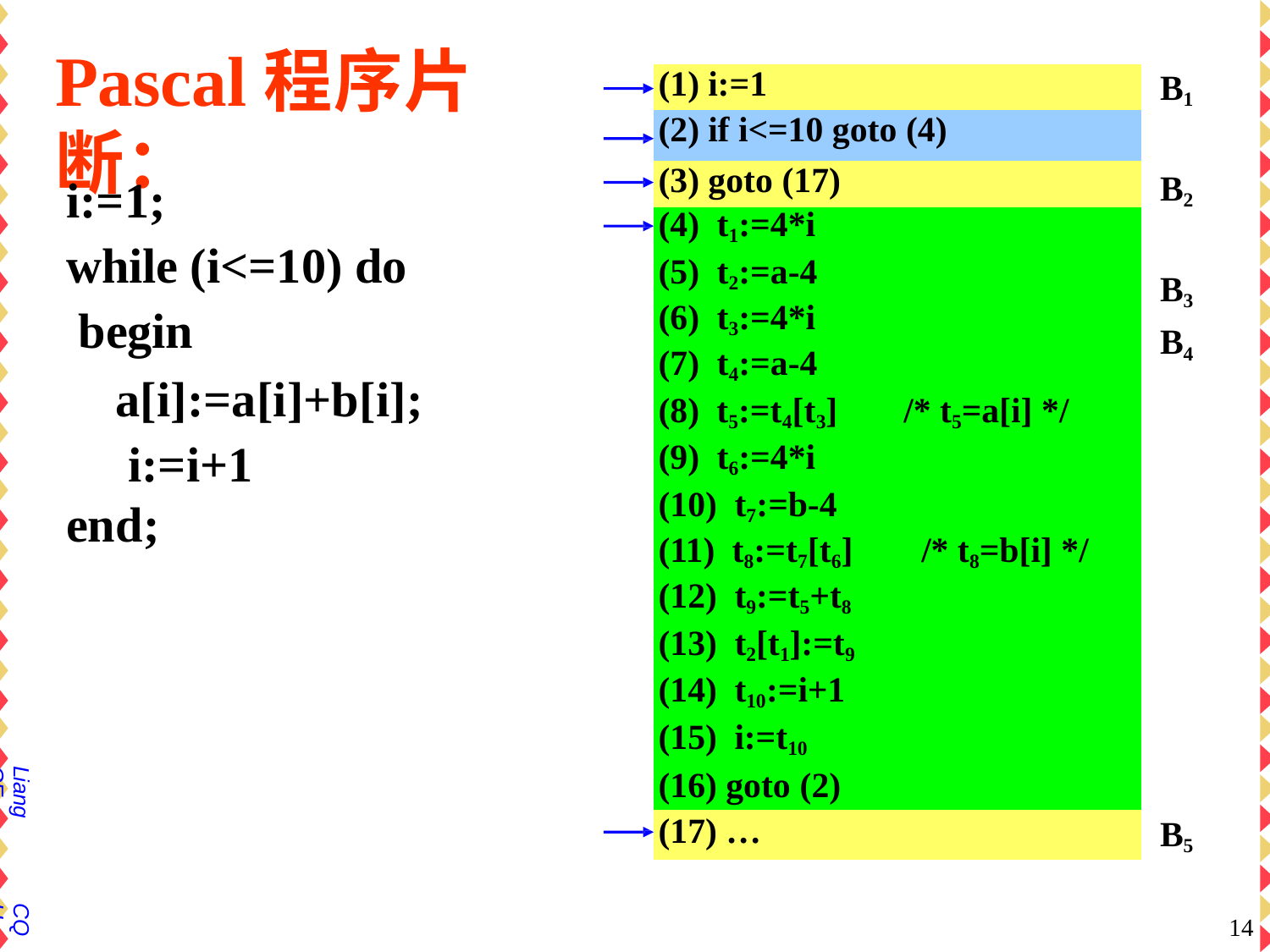

# Pascal程序片断：
B1  B2  B3
B4
| (1) i:=1 |  |
| --- | --- |
| (2) if i<=10 goto (4) |  |
| (3) goto (17) |  |
| (4) t1:=4\*i |  |
| (5) t2:=a-4 |  |
| (6) t3:=4\*i |  |
| (7) t4:=a-4 |  |
| (8) t5:=t4[t3] | /\* t5=a[i] \*/ |
| (9) t6:=4\*i |  |
| (10) t7:=b-4 |  |
| (11) t8:=t7[t6] | /\* t8=b[i] \*/ |
| (12) t9:=t5+t8 |  |
| (13) t2[t1]:=t9 |  |
| (14) t10:=i+1 |  |
| (15) i:=t10 |  |
| (16) goto (2) |  |
| (17) … |  |

i:=1;
while (i<=10) do  begin
a[i]:=a[i]+b[i];  i:=i+1
end;

Liang GE
B5

CQU
14